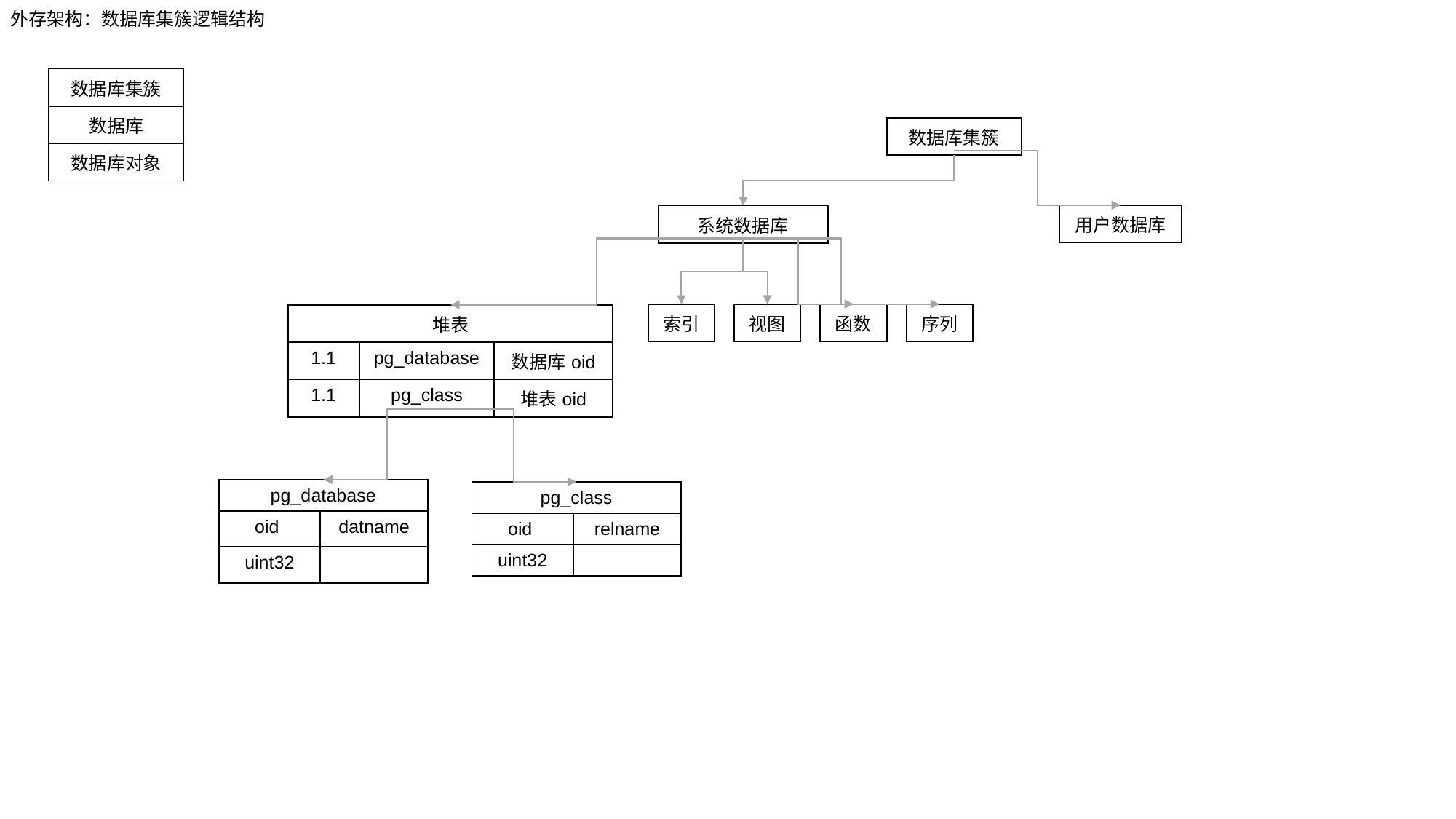

外存架构：数据库集簇逻辑结构
| 数据库集簇 |
| --- |
| 数据库 |
| 数据库对象 |
| 数据库集簇 |
| --- |
| 用户数据库 |
| --- |
| 系统数据库 |
| --- |
| 视图 |
| --- |
| 函数 |
| --- |
| 序列 |
| --- |
| 索引 |
| --- |
| 堆表 |  |  |
| --- | --- | --- |
| 1.1 | pg\_database | 数据库oid |
| 1.1 | pg\_class | 堆表oid |
| pg\_database |  |
| --- | --- |
| oid | datname |
| uint32 |  |
| pg\_class |  |
| --- | --- |
| oid | relname |
| uint32 |  |